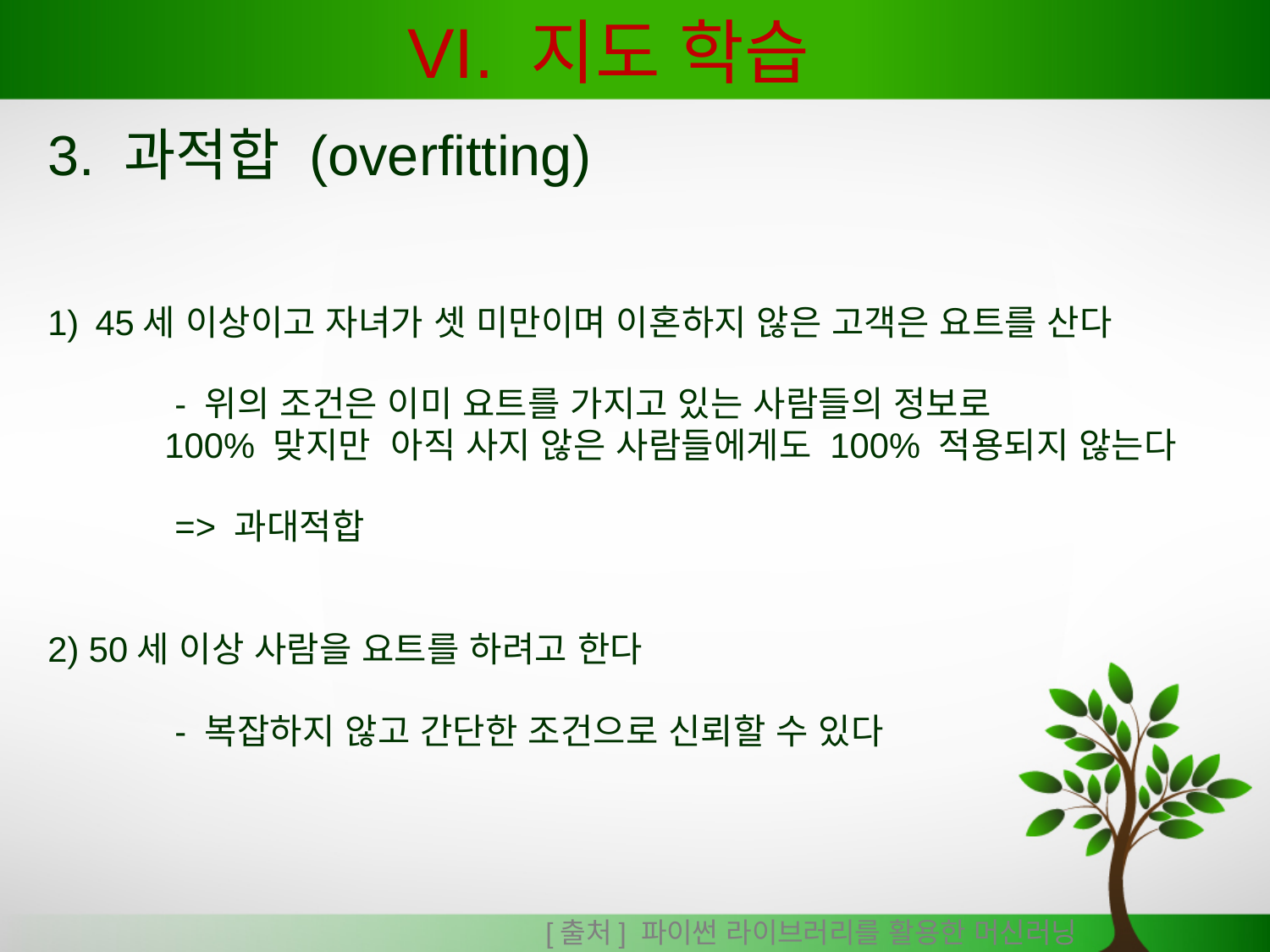

# VI. 지도 학습
3. 과적합 (overfitting)

45세 이상이고 자녀가 셋 미만이며 이혼하지 않은 고객은 요트를 산다

	- 위의 조건은 이미 요트를 가지고 있는 사람들의 정보로
            100% 맞지만  아직 사지 않은 사람들에게도 100% 적용되지 않는다

	=> 과대적합

2) 50세 이상 사람을 요트를 하려고 한다

	- 복잡하지 않고 간단한 조건으로 신뢰할 수 있다
[출처] 파이썬 라이브러리를 활용한 머신러닝